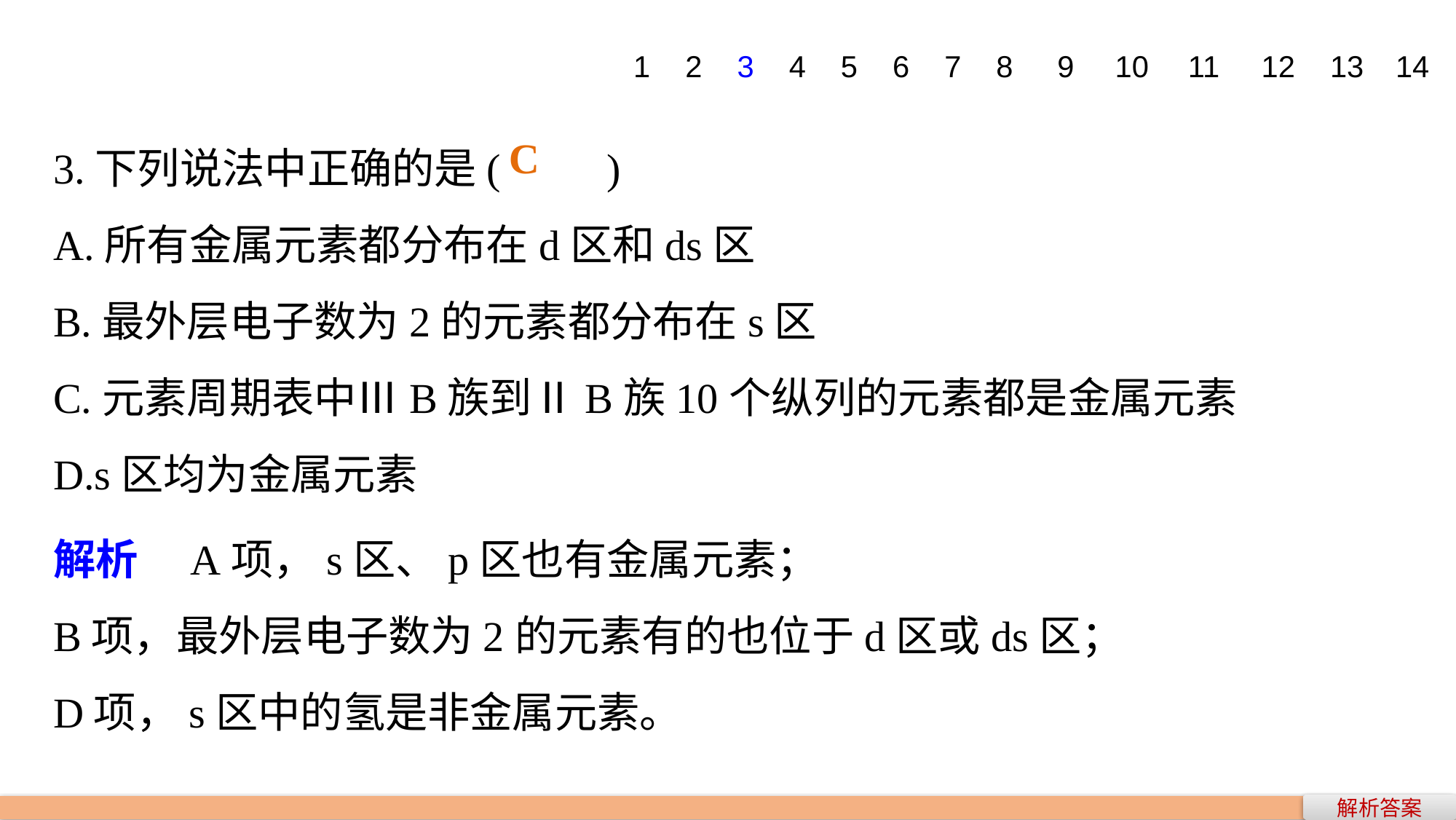

1
2
3
4
5
6
7
8
9
10
11
12
13
14
3.下列说法中正确的是(　　)
A.所有金属元素都分布在d区和ds区
B.最外层电子数为2的元素都分布在s区
C.元素周期表中ⅢB族到ⅡB族10个纵列的元素都是金属元素
D.s区均为金属元素
C
解析　A项，s区、p区也有金属元素；
B项，最外层电子数为2的元素有的也位于d区或ds区；
D项，s区中的氢是非金属元素。
解析答案